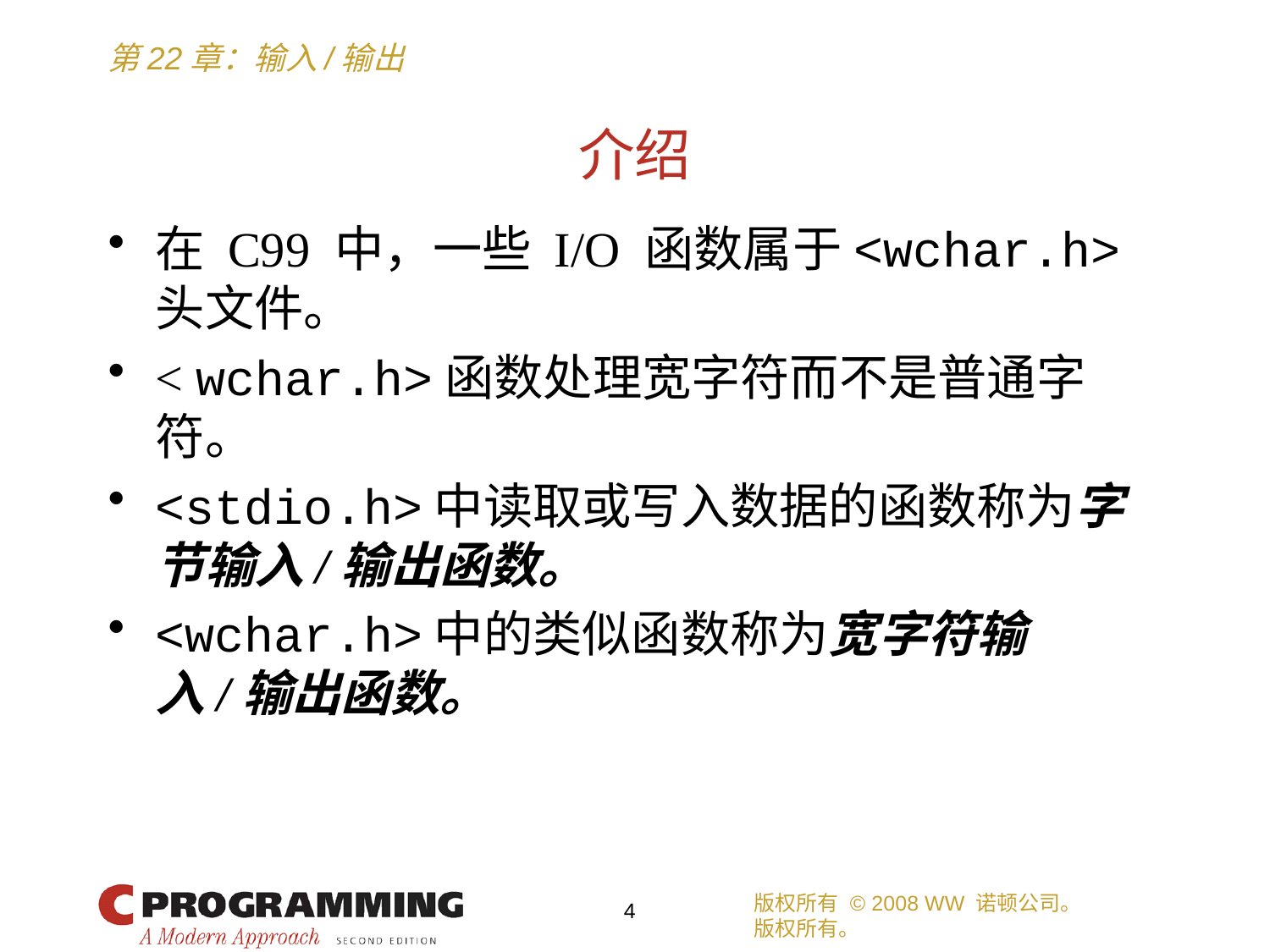

# 介绍
在 C99 中，一些 I/O 函数属于<wchar.h>头文件。
< wchar.h>函数处理宽字符而不是普通字符。
<stdio.h>中读取或写入数据的函数称为字节输入/输出函数。
<wchar.h>中的类似函数称为宽字符输入/输出函数。

版权所有 © 2008 WW 诺顿公司。
版权所有。
4